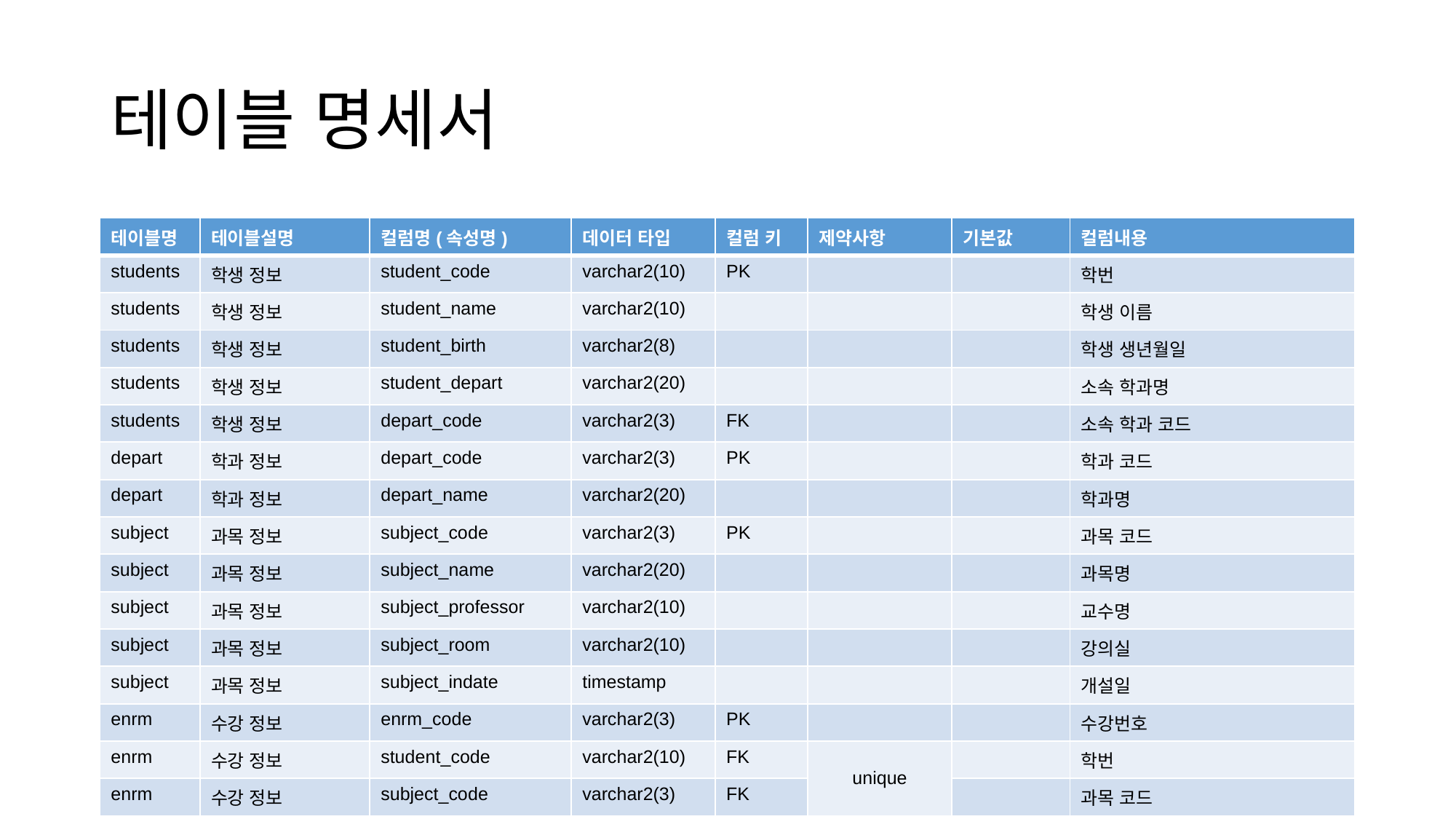

# 테이블 명세서
| 테이블명 | 테이블설명 | 컬럼명(속성명) | 데이터 타입 | 컬럼 키 | 제약사항 | 기본값 | 컬럼내용 |
| --- | --- | --- | --- | --- | --- | --- | --- |
| students | 학생 정보 | student\_code | varchar2(10) | PK |  |  | 학번 |
| students | 학생 정보 | student\_name | varchar2(10) |  |  |  | 학생 이름 |
| students | 학생 정보 | student\_birth | varchar2(8) |  |  |  | 학생 생년월일 |
| students | 학생 정보 | student\_depart | varchar2(20) |  |  |  | 소속 학과명 |
| students | 학생 정보 | depart\_code | varchar2(3) | FK |  |  | 소속 학과 코드 |
| depart | 학과 정보 | depart\_code | varchar2(3) | PK |  |  | 학과 코드 |
| depart | 학과 정보 | depart\_name | varchar2(20) |  |  |  | 학과명 |
| subject | 과목 정보 | subject\_code | varchar2(3) | PK |  |  | 과목 코드 |
| subject | 과목 정보 | subject\_name | varchar2(20) |  |  |  | 과목명 |
| subject | 과목 정보 | subject\_professor | varchar2(10) |  |  |  | 교수명 |
| subject | 과목 정보 | subject\_room | varchar2(10) |  |  |  | 강의실 |
| subject | 과목 정보 | subject\_indate | timestamp |  |  |  | 개설일 |
| enrm | 수강 정보 | enrm\_code | varchar2(3) | PK |  |  | 수강번호 |
| enrm | 수강 정보 | student\_code | varchar2(10) | FK | unique |  | 학번 |
| enrm | 수강 정보 | subject\_code | varchar2(3) | FK |  |  | 과목 코드 |